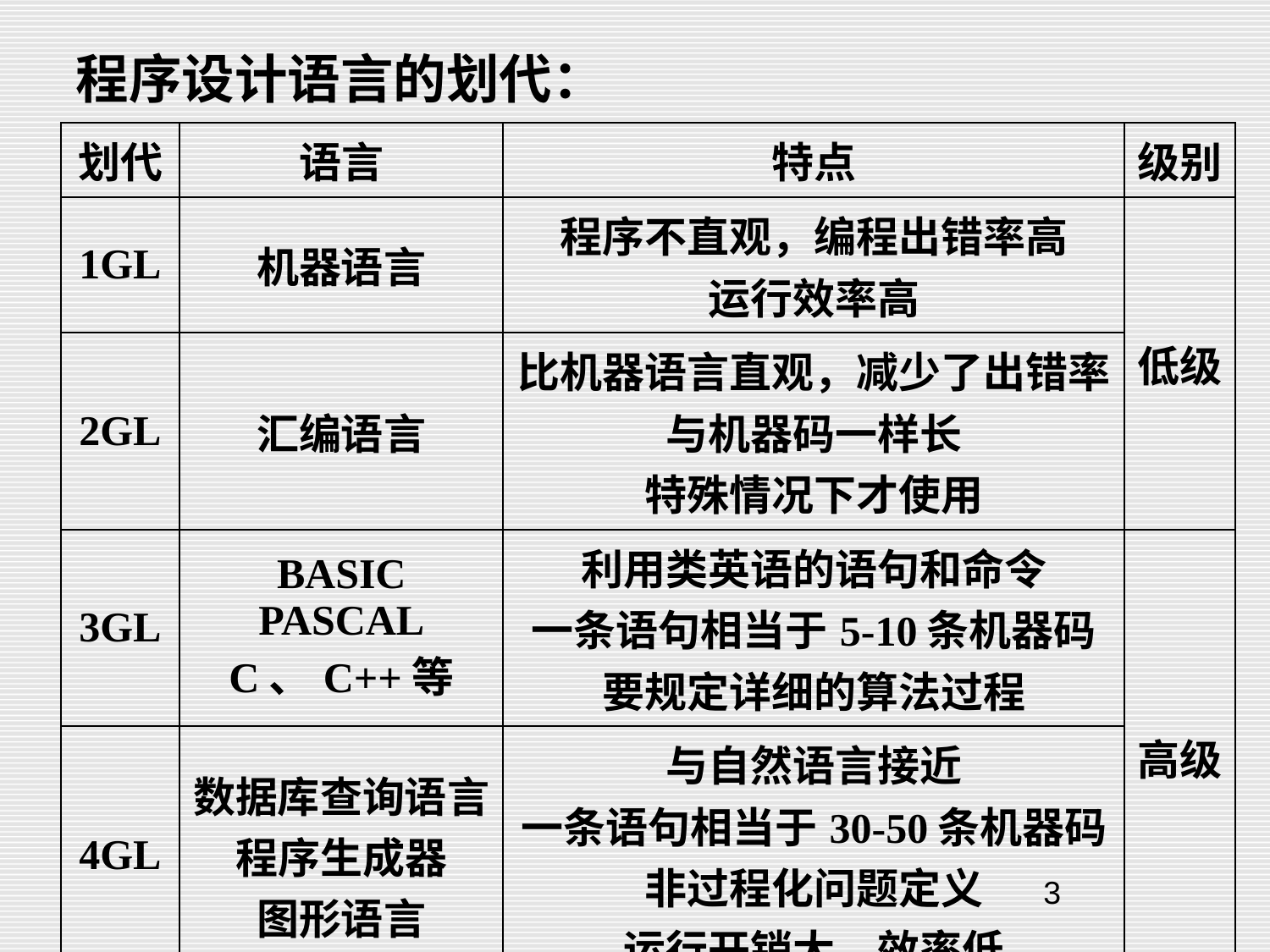

程序设计语言的划代：
| 划代 | 语言 | 特点 | 级别 |
| --- | --- | --- | --- |
| 1GL | 机器语言 | 程序不直观，编程出错率高 运行效率高 | 低级 |
| 2GL | 汇编语言 | 比机器语言直观，减少了出错率 与机器码一样长 特殊情况下才使用 |  |
| 3GL | BASIC PASCAL C、C++等 | 利用类英语的语句和命令 一条语句相当于5-10条机器码 要规定详细的算法过程 | 高级 |
| 4GL | 数据库查询语言 程序生成器 图形语言 | 与自然语言接近 一条语句相当于30-50条机器码 非过程化问题定义 运行开销大，效率低 |  |
3